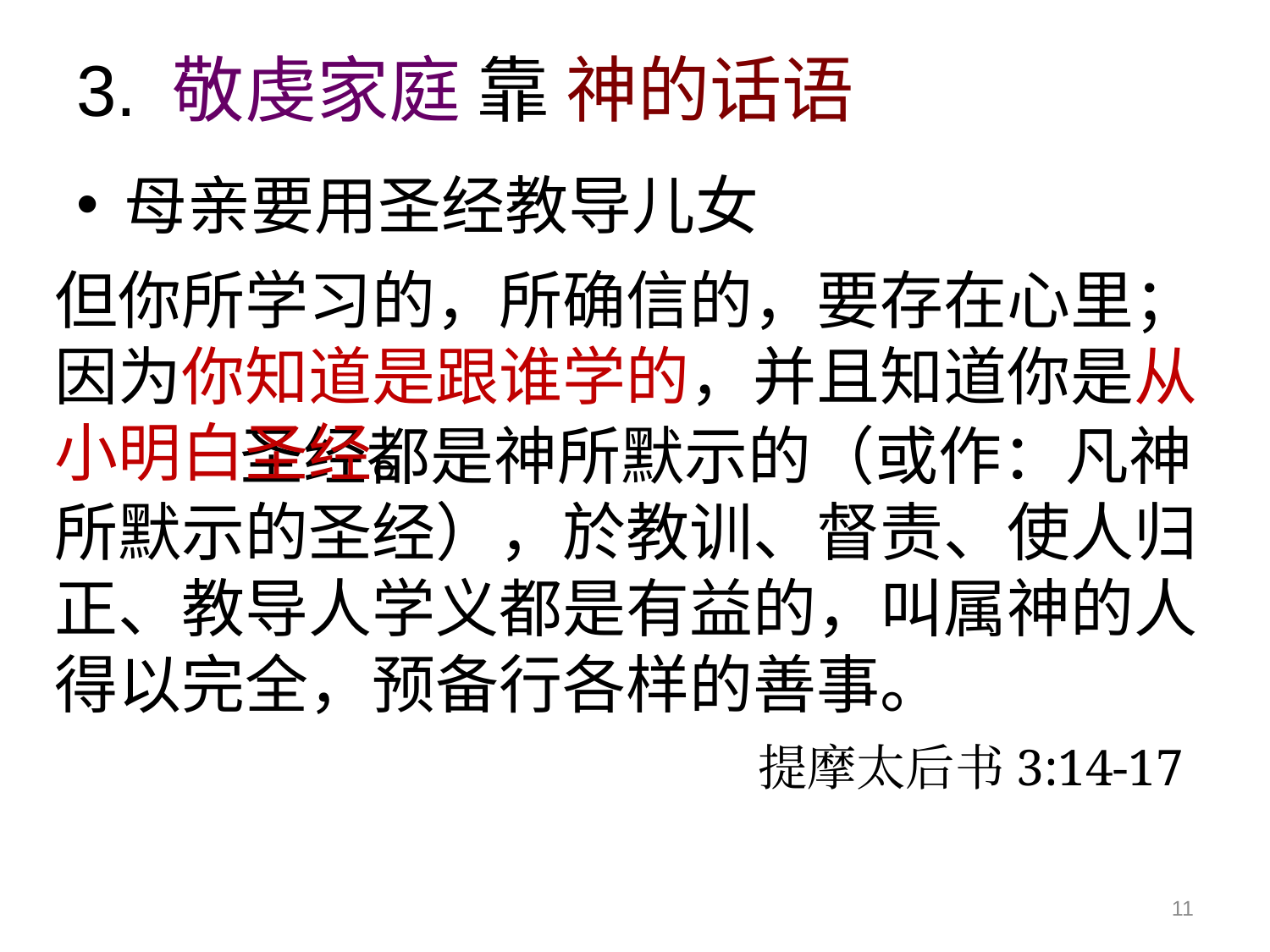

# 3. 敬虔家庭 靠 神的话语
母亲要用圣经教导儿女

但你所学习的，所确信的，要存在心里；因为你知道是跟谁学的，并且知道你是从小明白圣经。
            圣经都是神所默示的（或作：凡神所默示的圣经），於教训、督责、使人归正、教导人学义都是有益的，叫属神的人得以完全，预备行各样的善事。
提摩太后书3:14-17
11